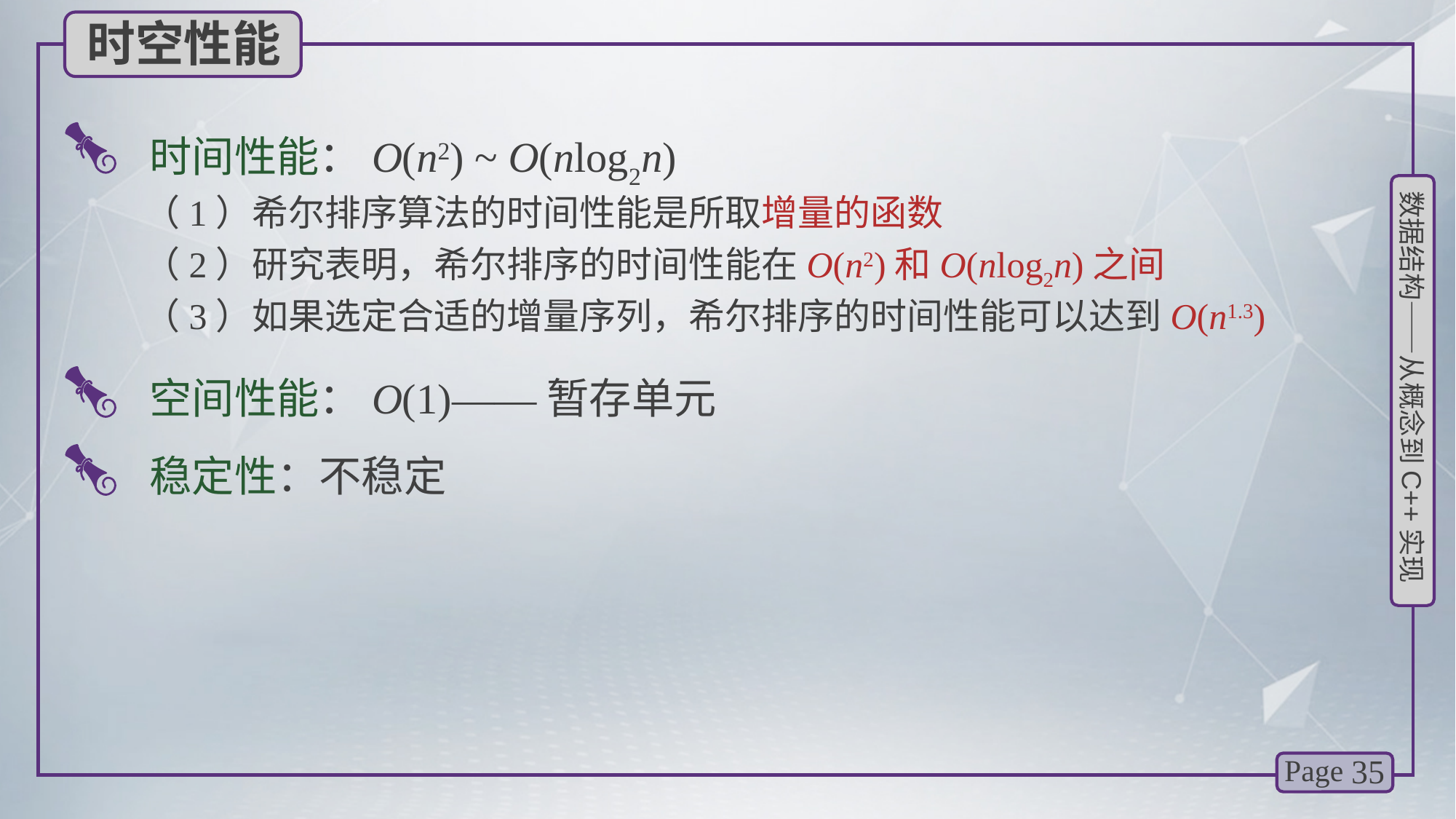

时空性能

 时间性能：O(n2) ~ O(nlog2n)

（1）希尔排序算法的时间性能是所取增量的函数
（2）研究表明，希尔排序的时间性能在O(n2)和O(nlog2n)之间
（3）如果选定合适的增量序列，希尔排序的时间性能可以达到O(n1.3)
 空间性能：O(1)——暂存单元

 稳定性：不稳定